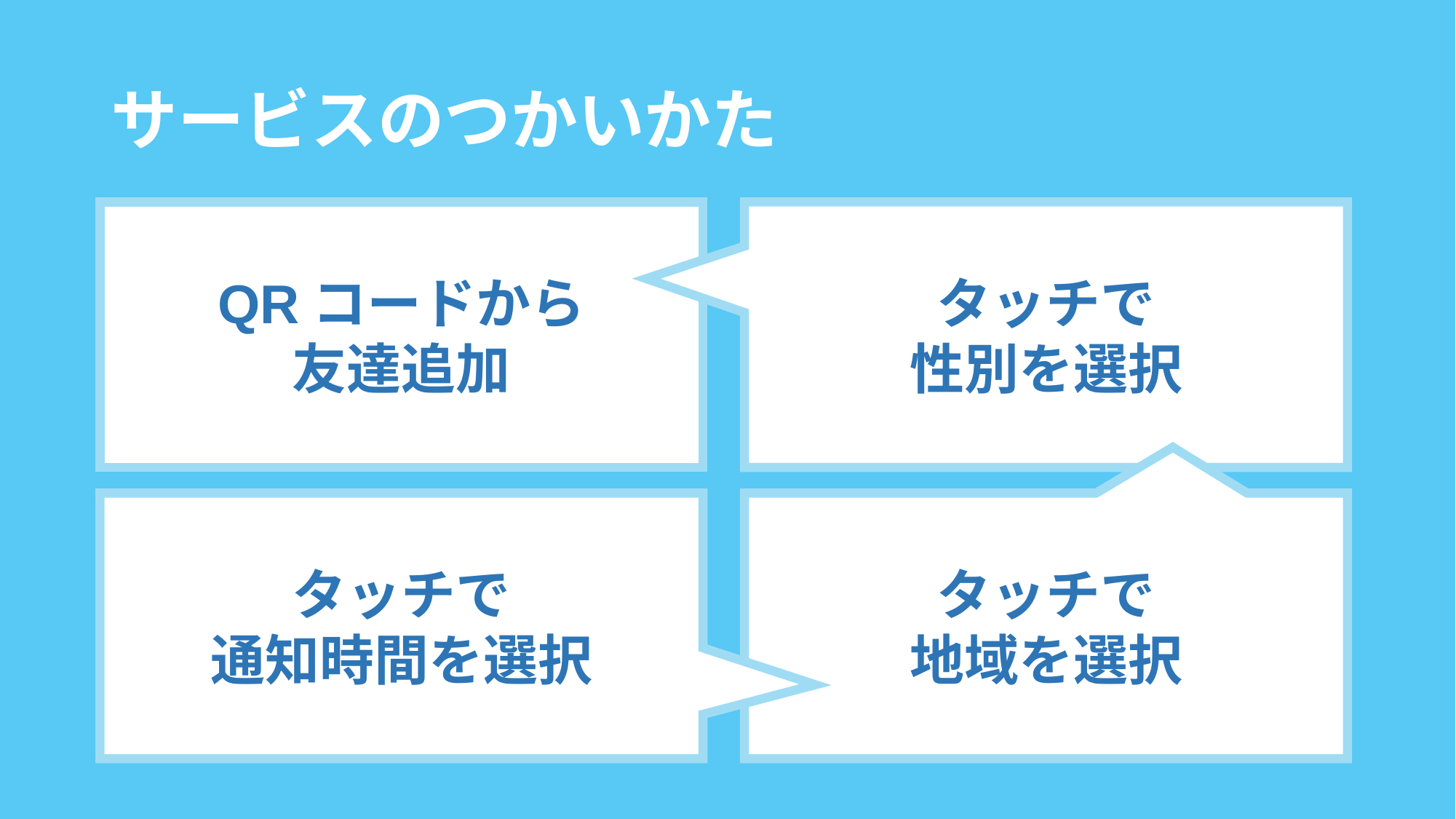

# サービスのつかいかた
QRコードから
友達追加
タッチで
性別を選択
タッチで
通知時間を選択
タッチで
地域を選択